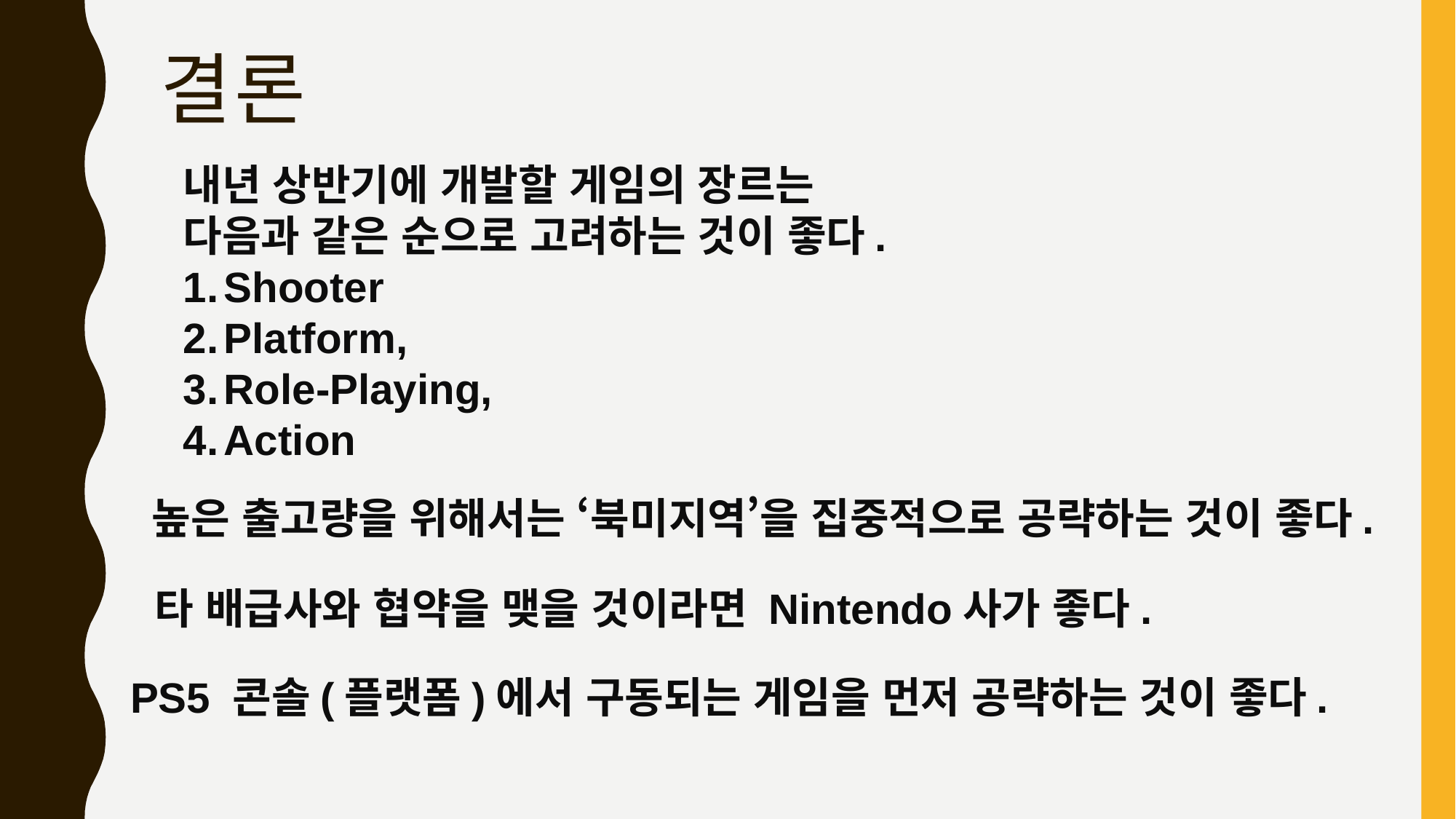

# 결론
내년 상반기에 개발할 게임의 장르는
다음과 같은 순으로 고려하는 것이 좋다.
Shooter
Platform,
Role-Playing,
Action
높은 출고량을 위해서는 ‘북미지역’을 집중적으로 공략하는 것이 좋다.
타 배급사와 협약을 맺을 것이라면 Nintendo사가 좋다.
PS5 콘솔(플랫폼)에서 구동되는 게임을 먼저 공략하는 것이 좋다.